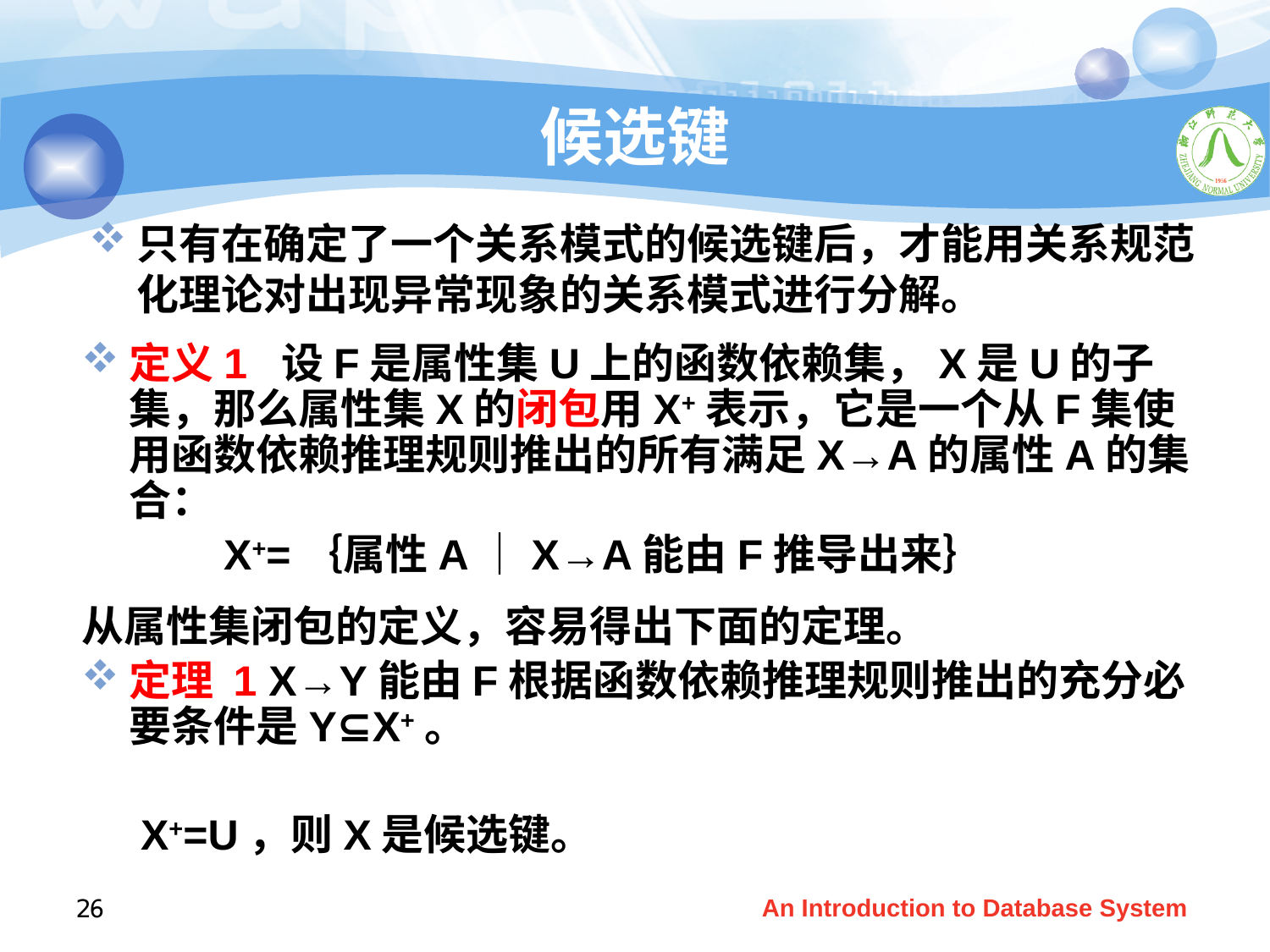

# 候选键
只有在确定了一个关系模式的候选键后，才能用关系规范化理论对出现异常现象的关系模式进行分解。
定义1  设F是属性集U上的函数依赖集，X是U的子集，那么属性集X的闭包用X+表示，它是一个从F集使用函数依赖推理规则推出的所有满足X→A的属性A的集合：
            X+=｛属性A｜X→A能由F推导出来｝

从属性集闭包的定义，容易得出下面的定理。
定理 1 X→Y能由F根据函数依赖推理规则推出的充分必要条件是Y⊆X+。

     X+=U，则X是候选键。
26
An Introduction to Database System